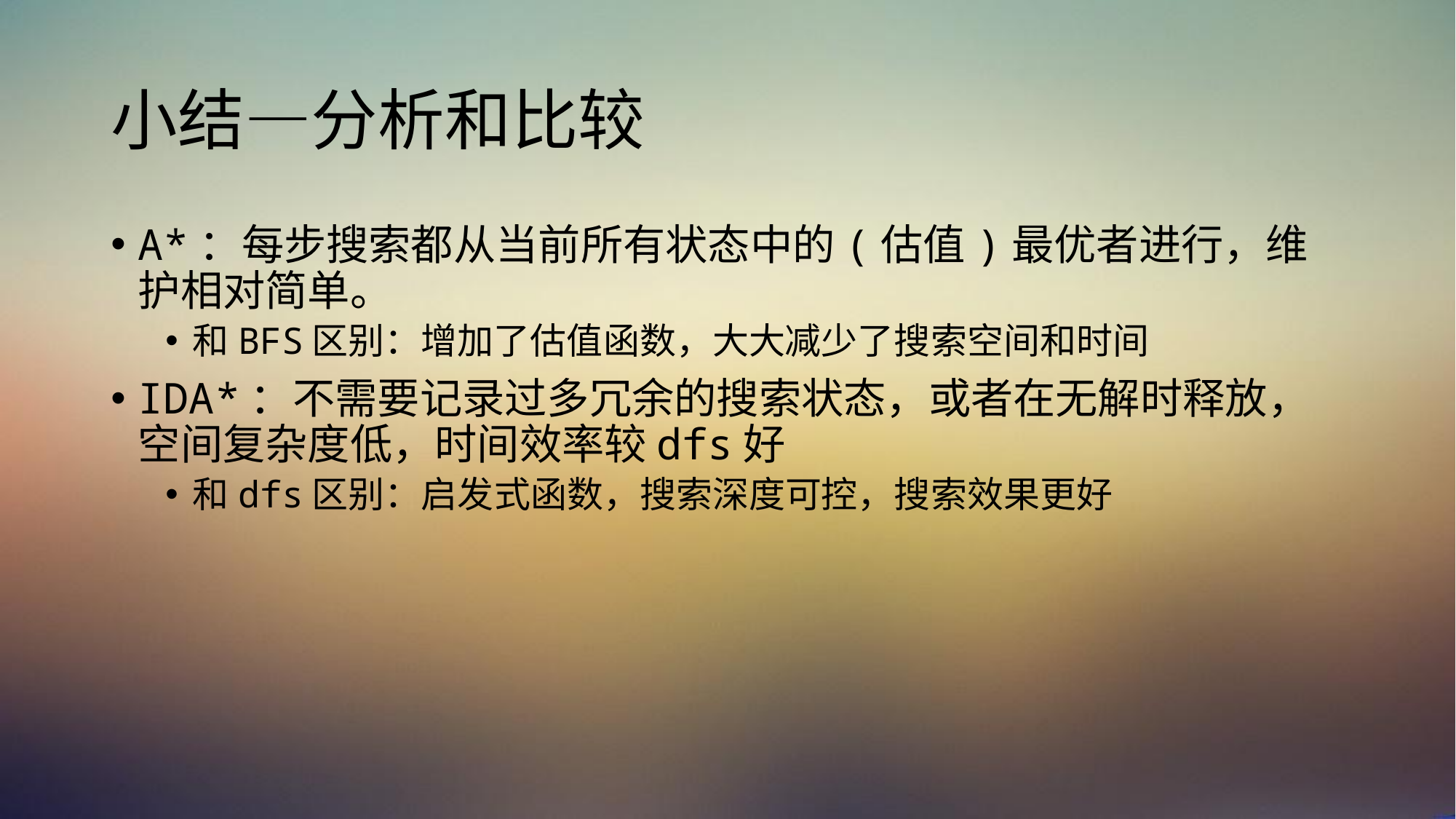

# 小结—分析和比较
A*：每步搜索都从当前所有状态中的(估值)最优者进行，维护相对简单。
和BFS区别：增加了估值函数，大大减少了搜索空间和时间
IDA*：不需要记录过多冗余的搜索状态，或者在无解时释放，空间复杂度低，时间效率较dfs好
和dfs区别：启发式函数，搜索深度可控，搜索效果更好